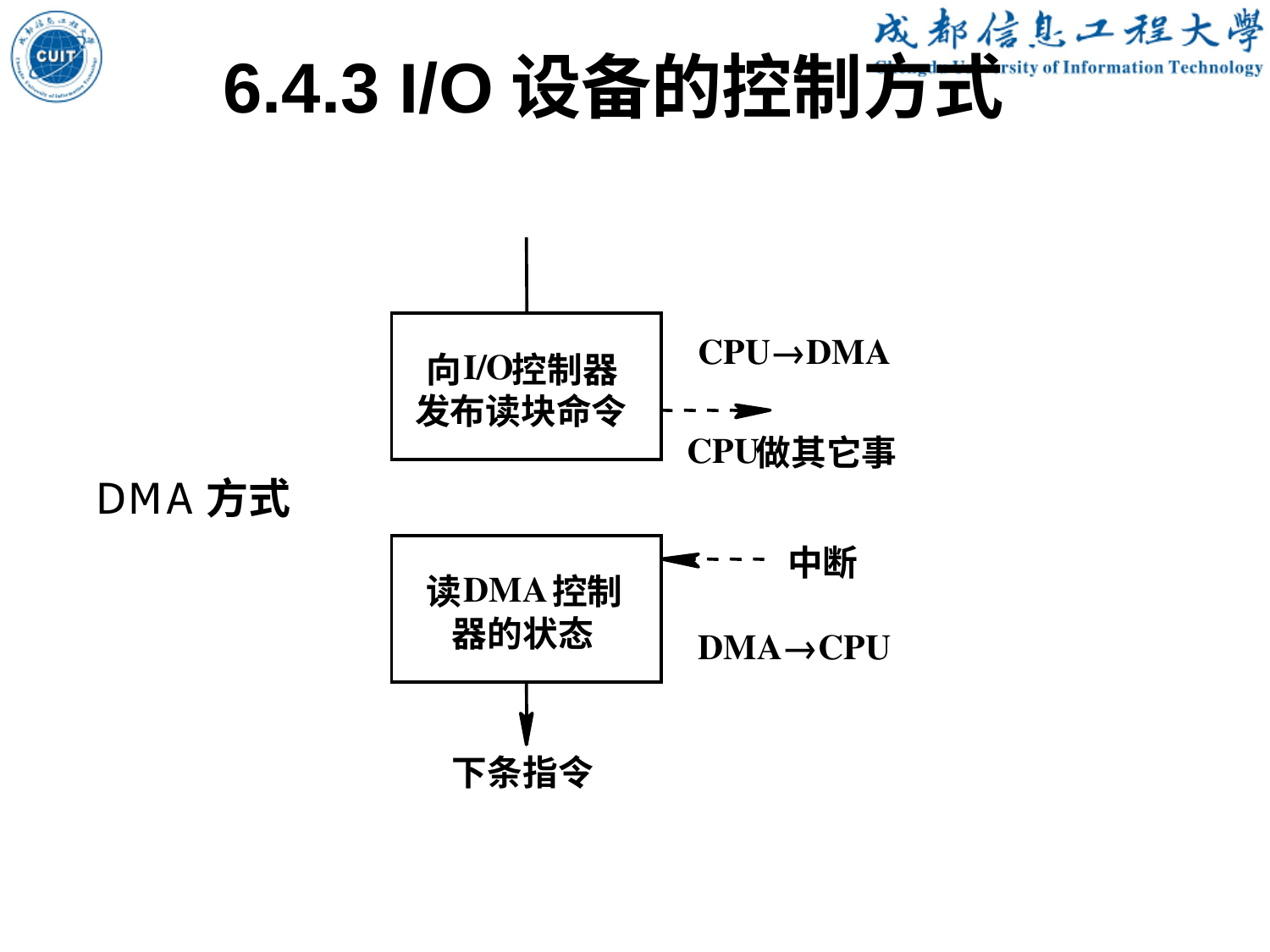

6.4.3 I/O设备的控制方式

CPU→DMA
I/O
向
控制器
发布读块命令

CPU
做其它事

中断

D
MA
读
控制
器的状态
DMA→CPU

下条指令
DMA方式